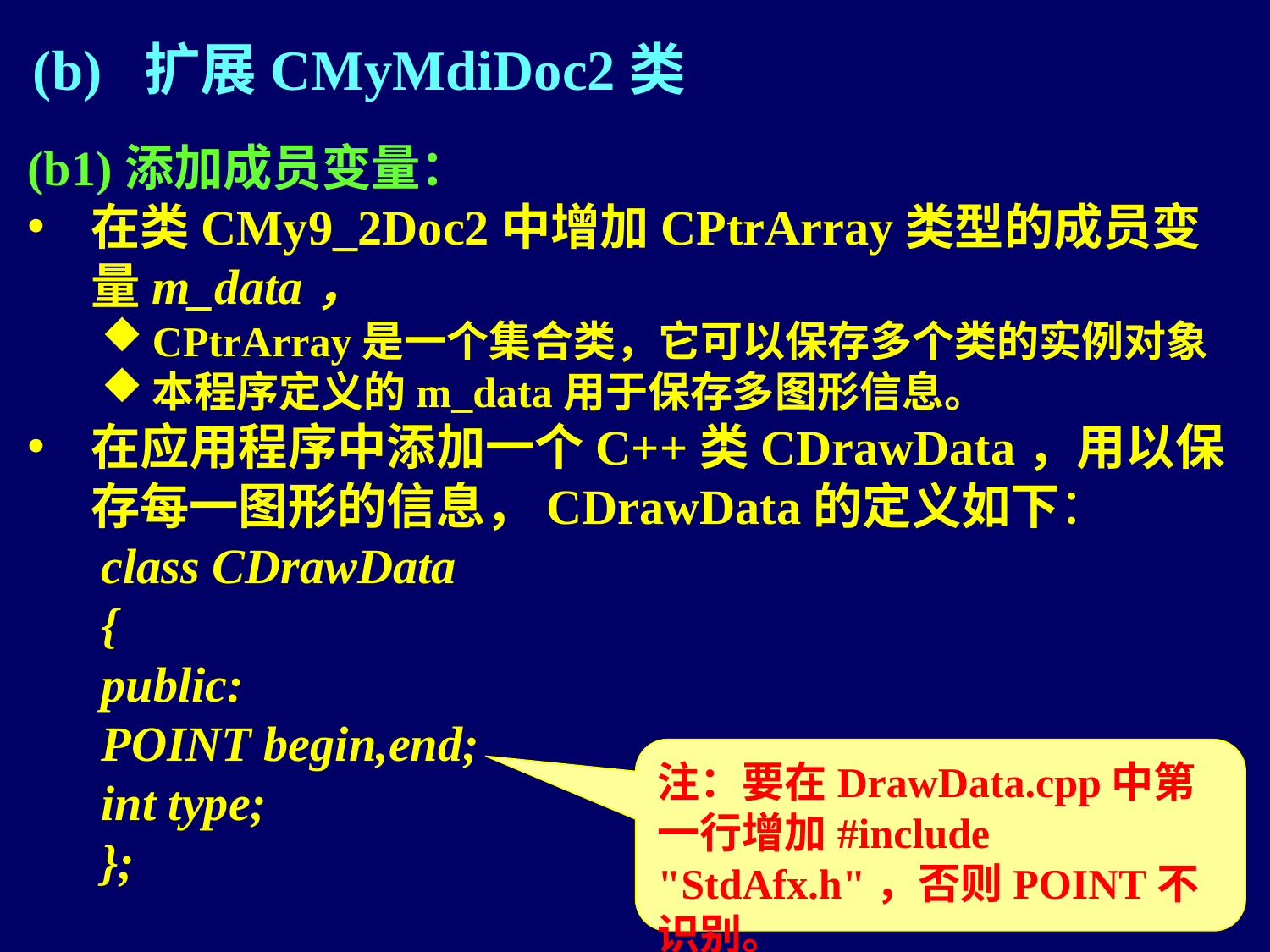

(b)  扩展CMyMdiDoc2类
(b1)添加成员变量：
在类CMy9_2Doc2中增加CPtrArray类型的成员变量m_data，
CPtrArray是一个集合类，它可以保存多个类的实例对象
本程序定义的m_data用于保存多图形信息。
在应用程序中添加一个C++类CDrawData，用以保存每一图形的信息，CDrawData的定义如下：
class CDrawData
{
public:
POINT begin,end;
int type;
};
注：要在DrawData.cpp中第一行增加#include "StdAfx.h"，否则POINT不识别。

51